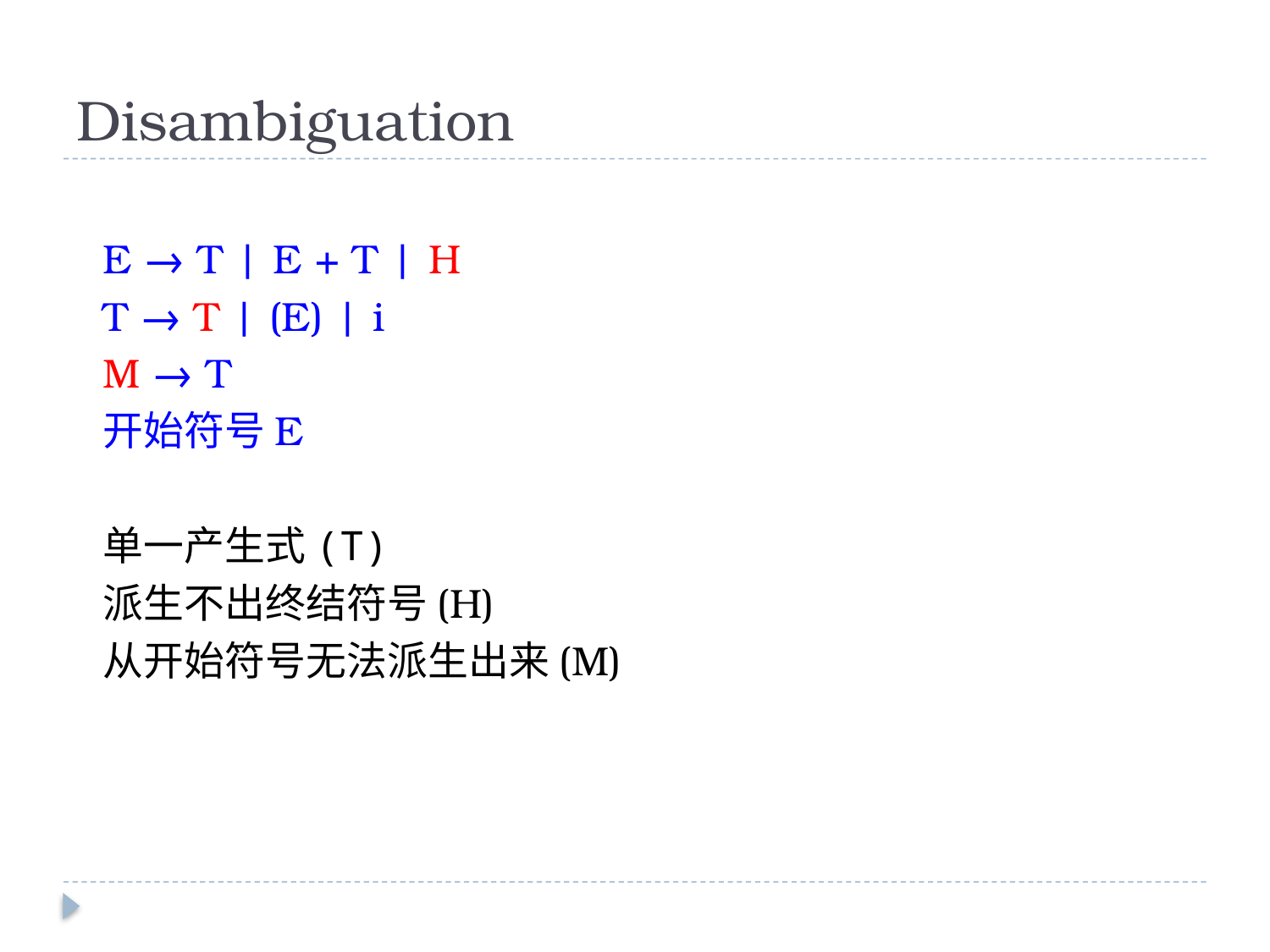

# Disambiguation

E → T | E + T | H
T → T | (E) | i
M → T
开始符号E

单一产生式(T)
派生不出终结符号(H)
从开始符号无法派生出来(M)

59